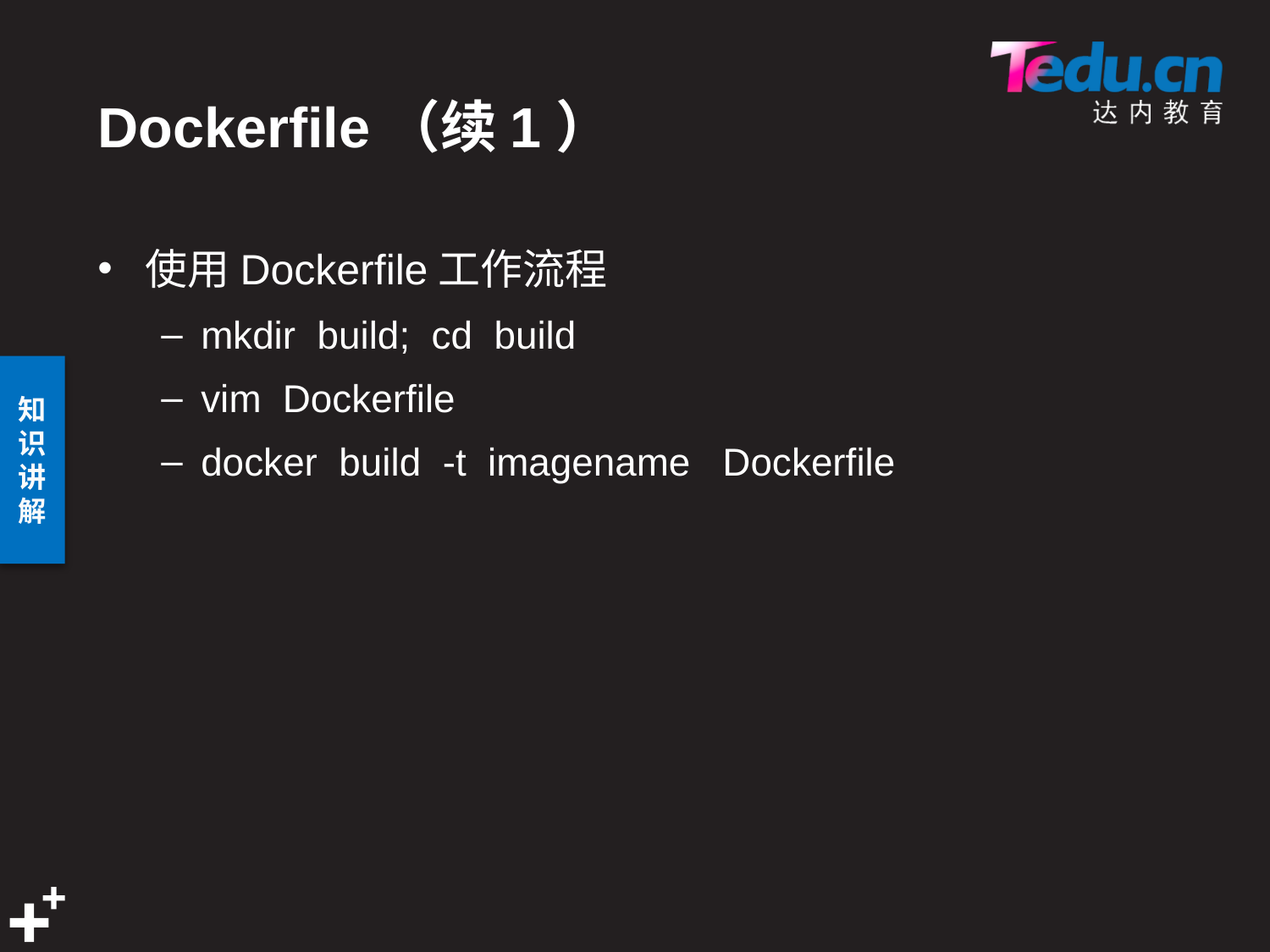

# Dockerfile（续1）
使用Dockerfile工作流程
mkdir  build;  cd  build
vim  Dockerfile
docker  build  -t  imagename   Dockerfile